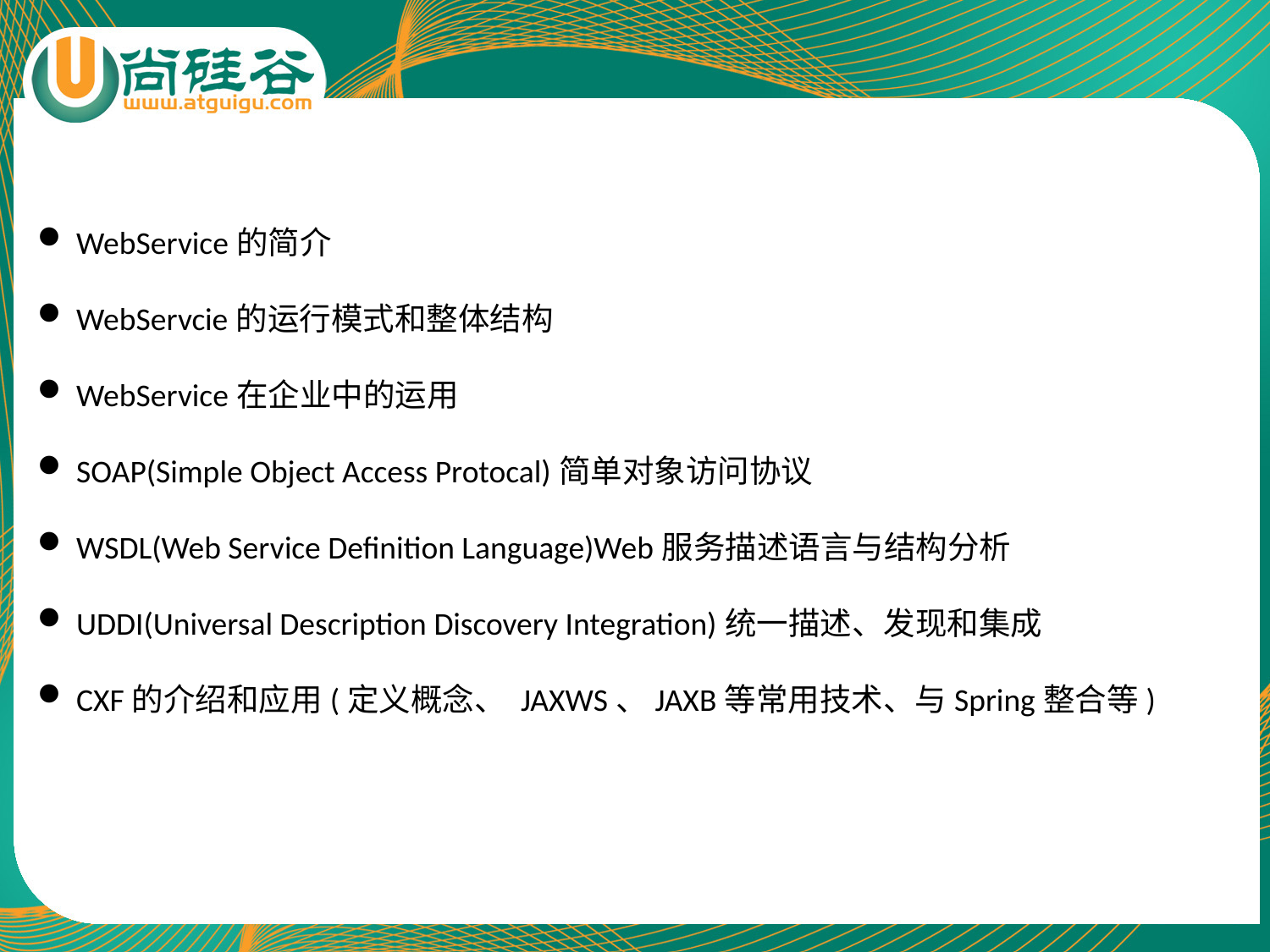

WebService的简介

 WebServcie的运行模式和整体结构

 WebService在企业中的运用

 SOAP(Simple Object Access Protocal)简单对象访问协议

 WSDL(Web Service Definition Language)Web服务描述语言与结构分析

 UDDI(Universal Description Discovery Integration)统一描述、发现和集成

 CXF的介绍和应用(定义概念、 JAXWS、JAXB等常用技术、与Spring整合等)